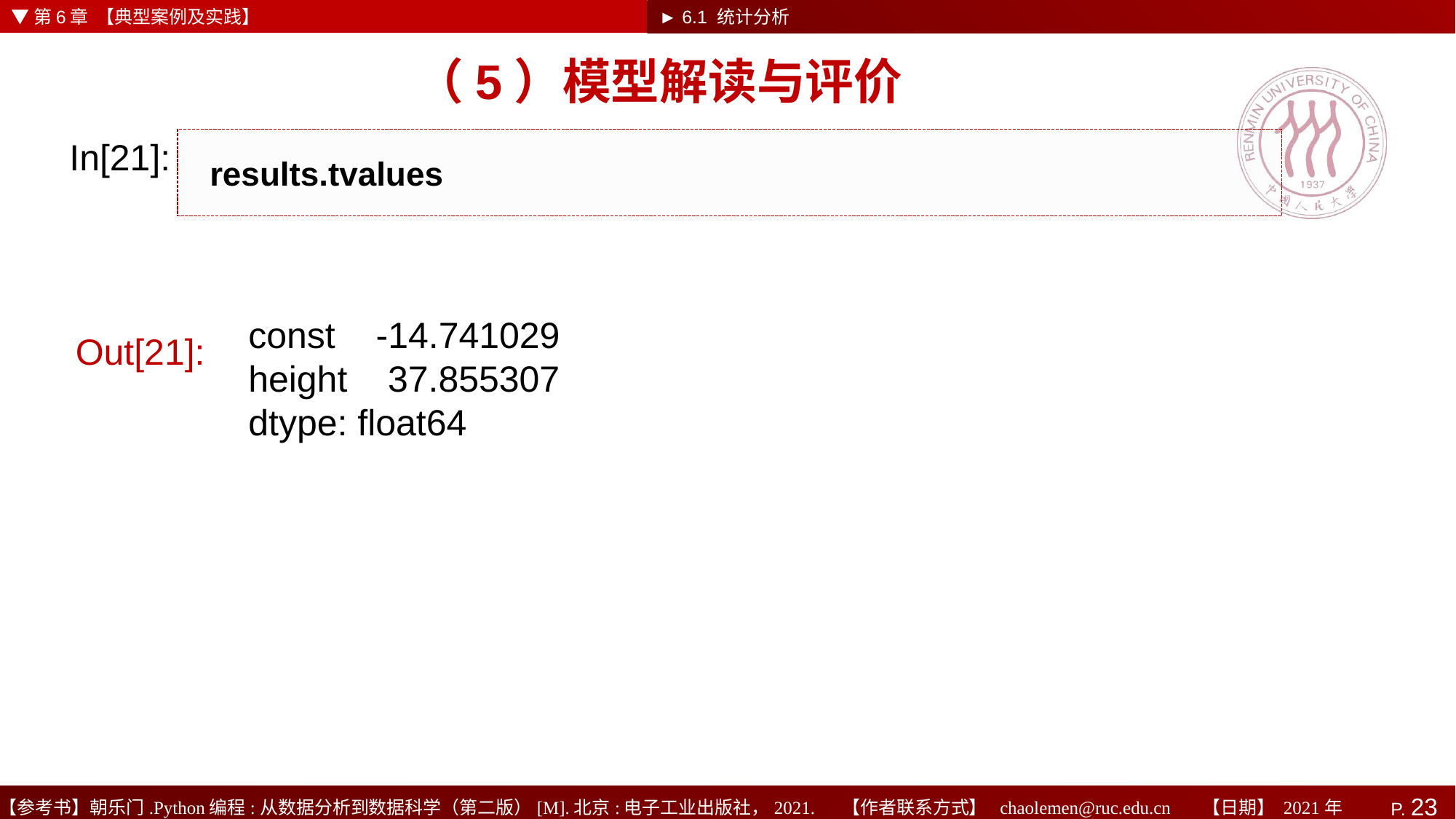

▼第6章  【典型案例及实践】
► 6.1 统计分析
# （5）模型解读与评价
In[21]:
results.tvalues
const    -14.741029
height    37.855307
dtype: float64
Out[21]: